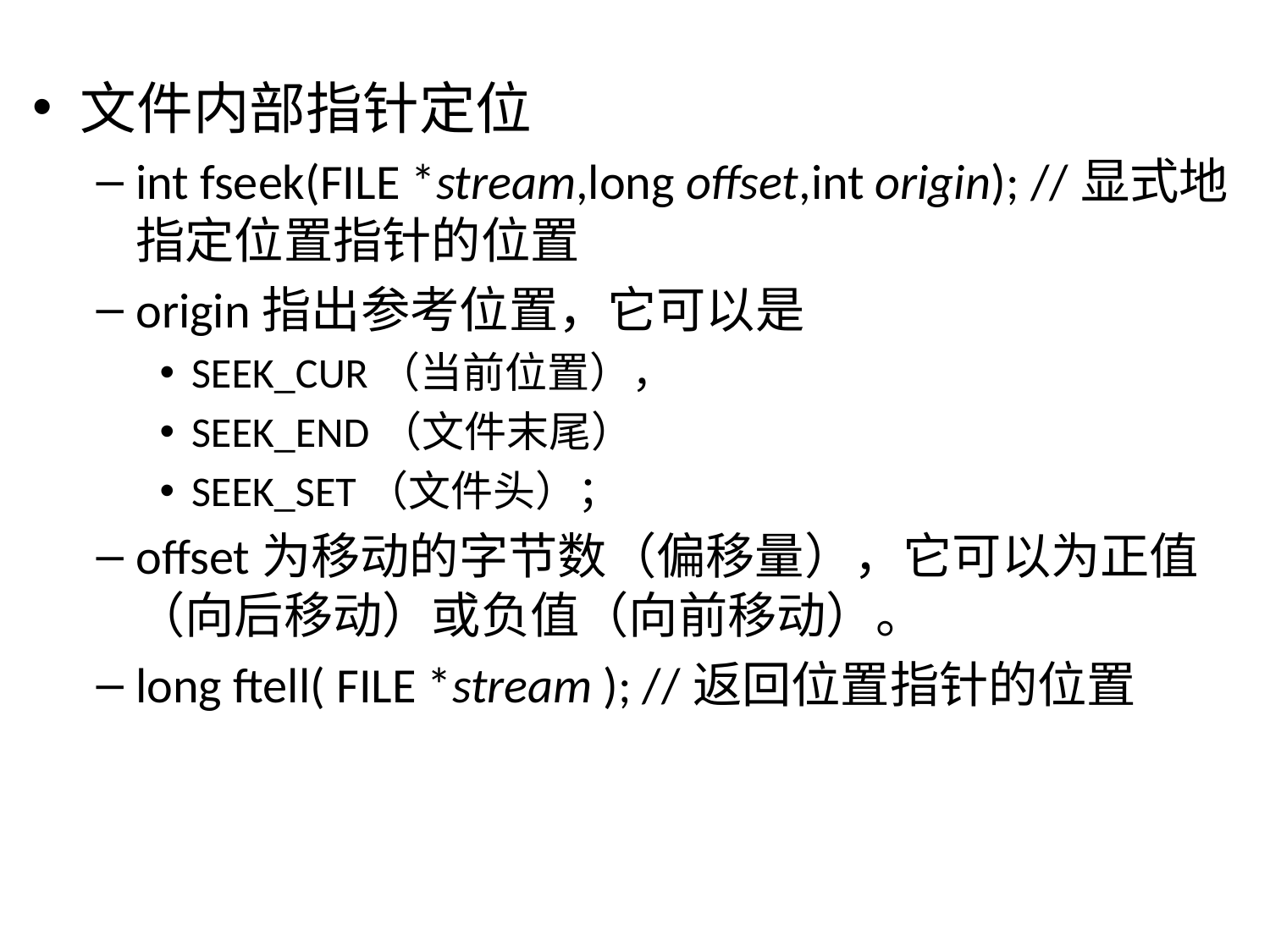

文件内部指针定位
int fseek(FILE *stream,long offset,int origin); //显式地指定位置指针的位置
origin指出参考位置，它可以是
SEEK_CUR（当前位置），
SEEK_END（文件末尾）
SEEK_SET（文件头）；
offset为移动的字节数（偏移量），它可以为正值（向后移动）或负值（向前移动）。
long ftell( FILE *stream ); //返回位置指针的位置